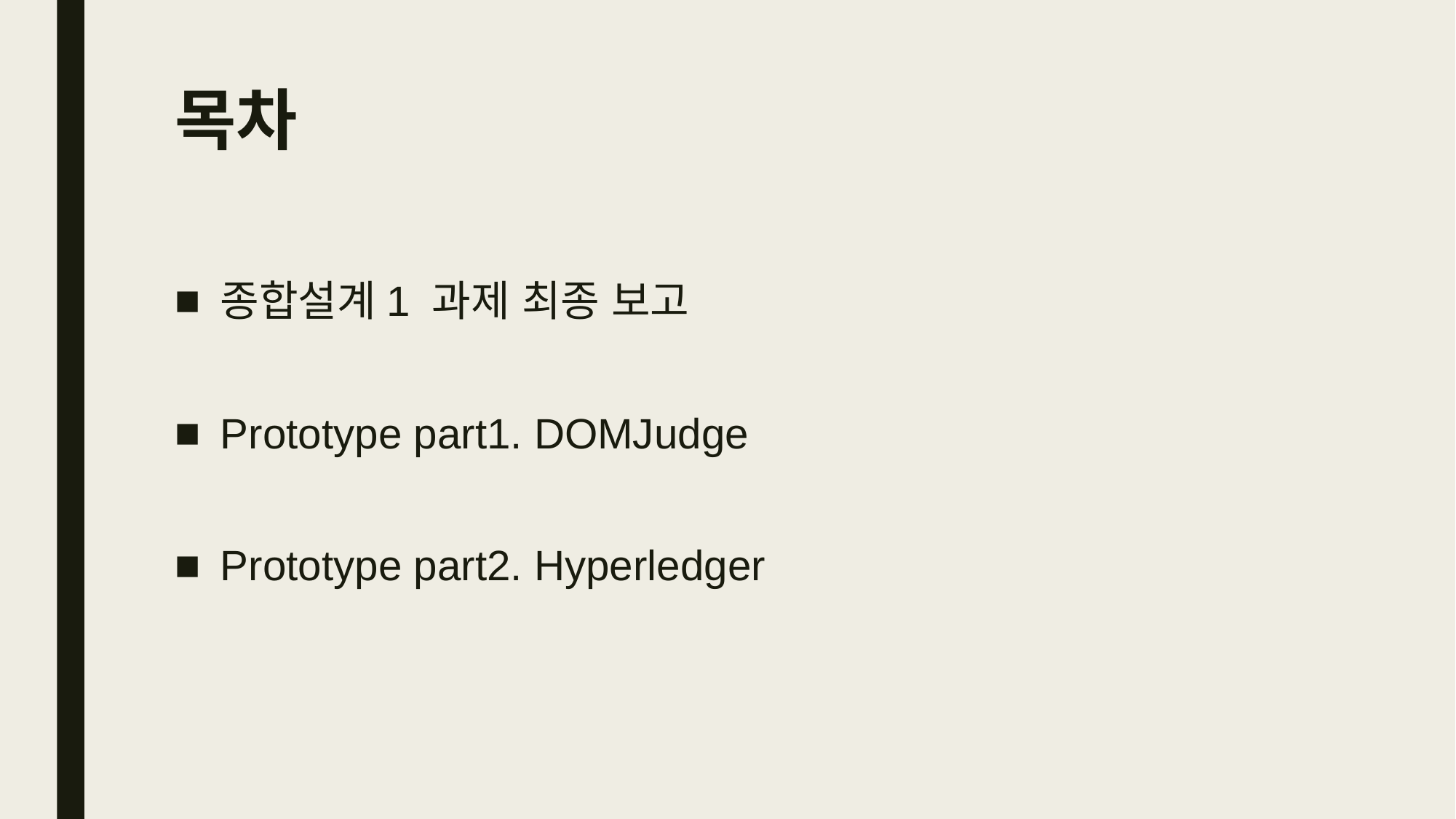

# 목차

종합설계1 과제 최종 보고

Prototype part1. DOMJudge

Prototype part2. Hyperledger